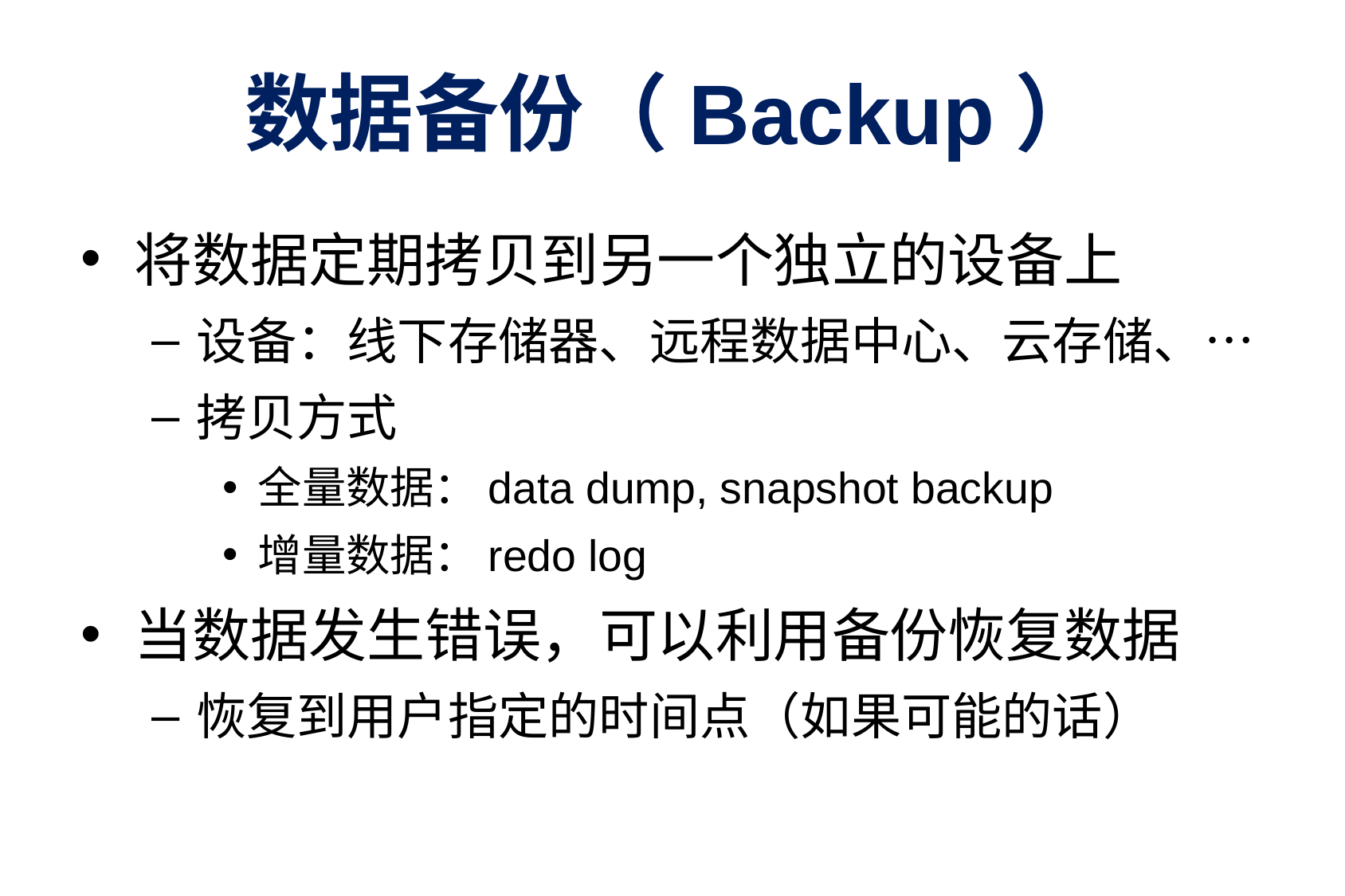

# 数据备份（Backup）
将数据定期拷贝到另一个独立的设备上
设备：线下存储器、远程数据中心、云存储、…
拷贝方式
全量数据：data dump, snapshot backup
增量数据：redo log
当数据发生错误，可以利用备份恢复数据
恢复到用户指定的时间点（如果可能的话）